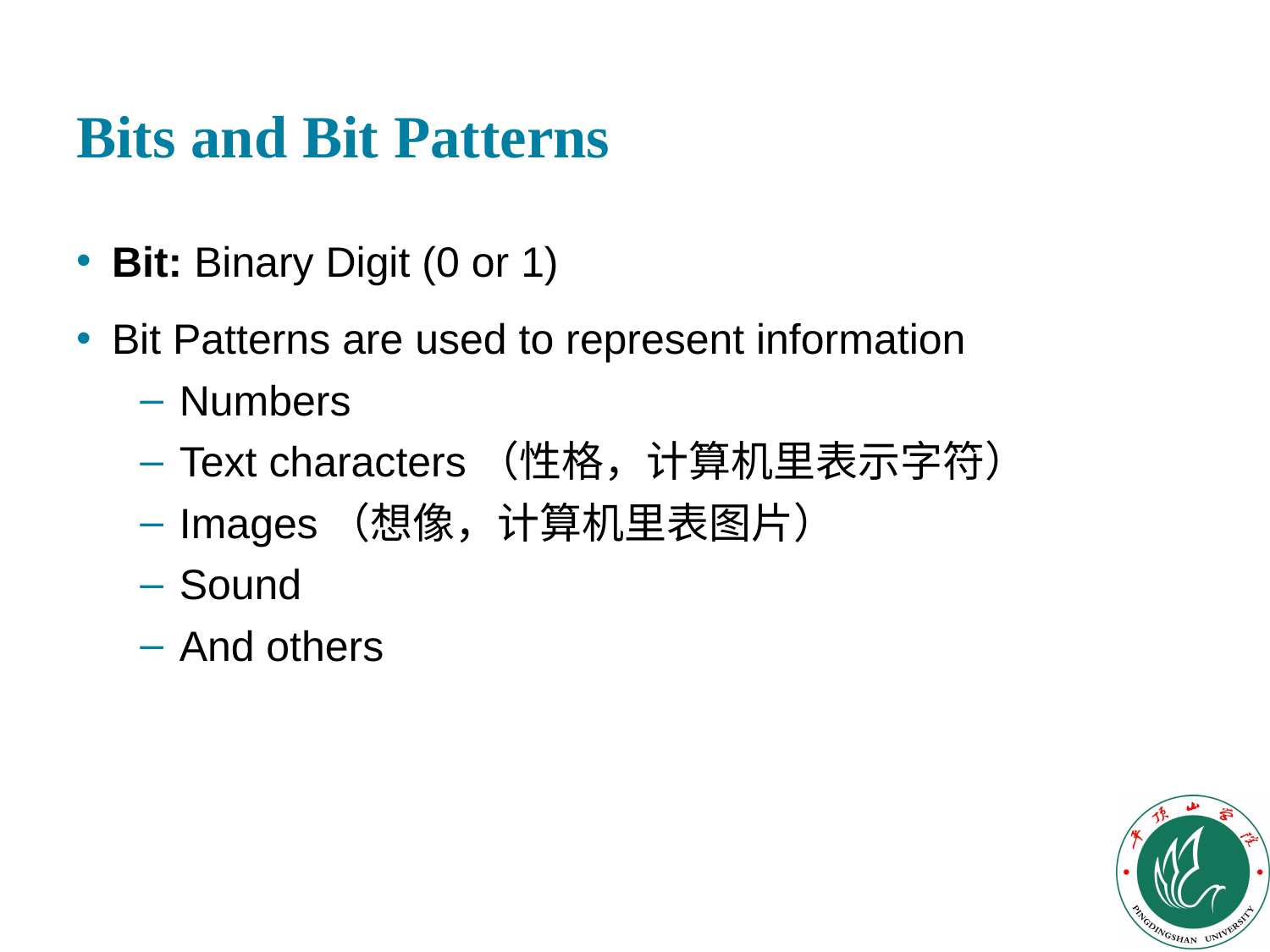

# Bits and Bit Patterns
Bit: Binary Digit (0 or 1)
Bit Patterns are used to represent information
Numbers
Text characters（性格，计算机里表示字符）
Images（想像，计算机里表图片）
Sound
And others